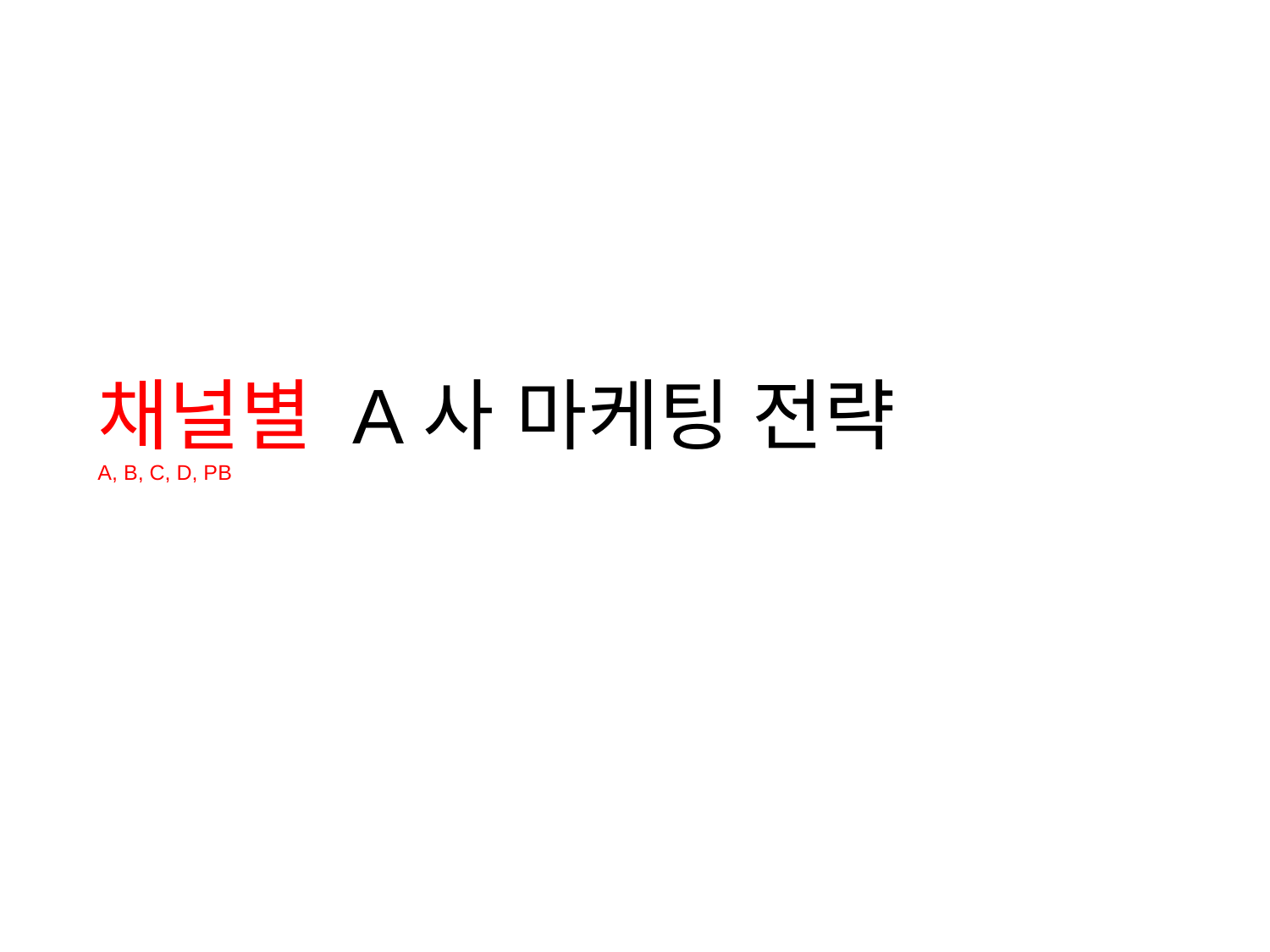

# 채널별 A사 마케팅 전략 A, B, C, D, PB